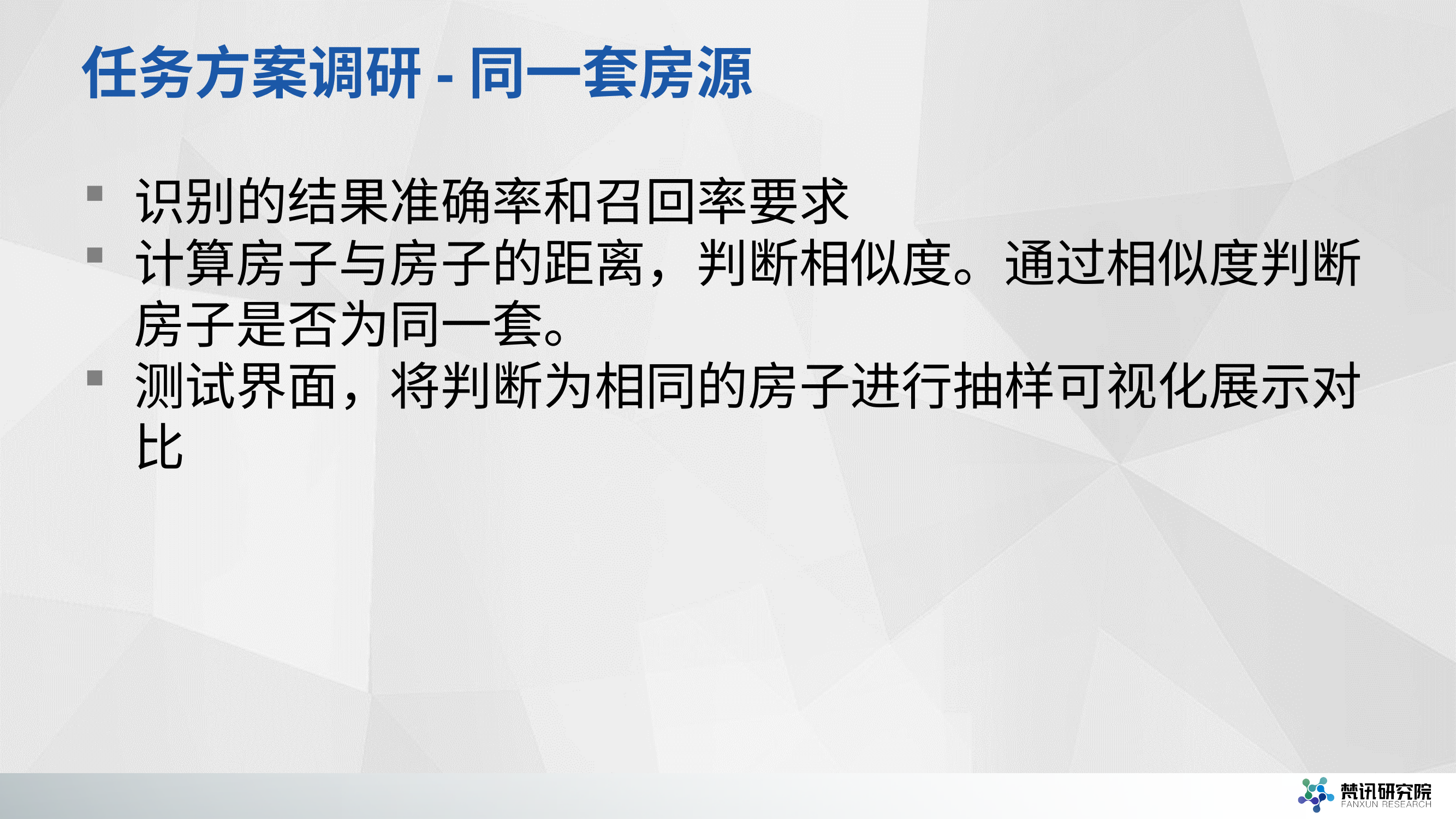

# 任务方案调研-同一套房源
识别的结果准确率和召回率要求
计算房子与房子的距离，判断相似度。通过相似度判断房子是否为同一套。
测试界面，将判断为相同的房子进行抽样可视化展示对比